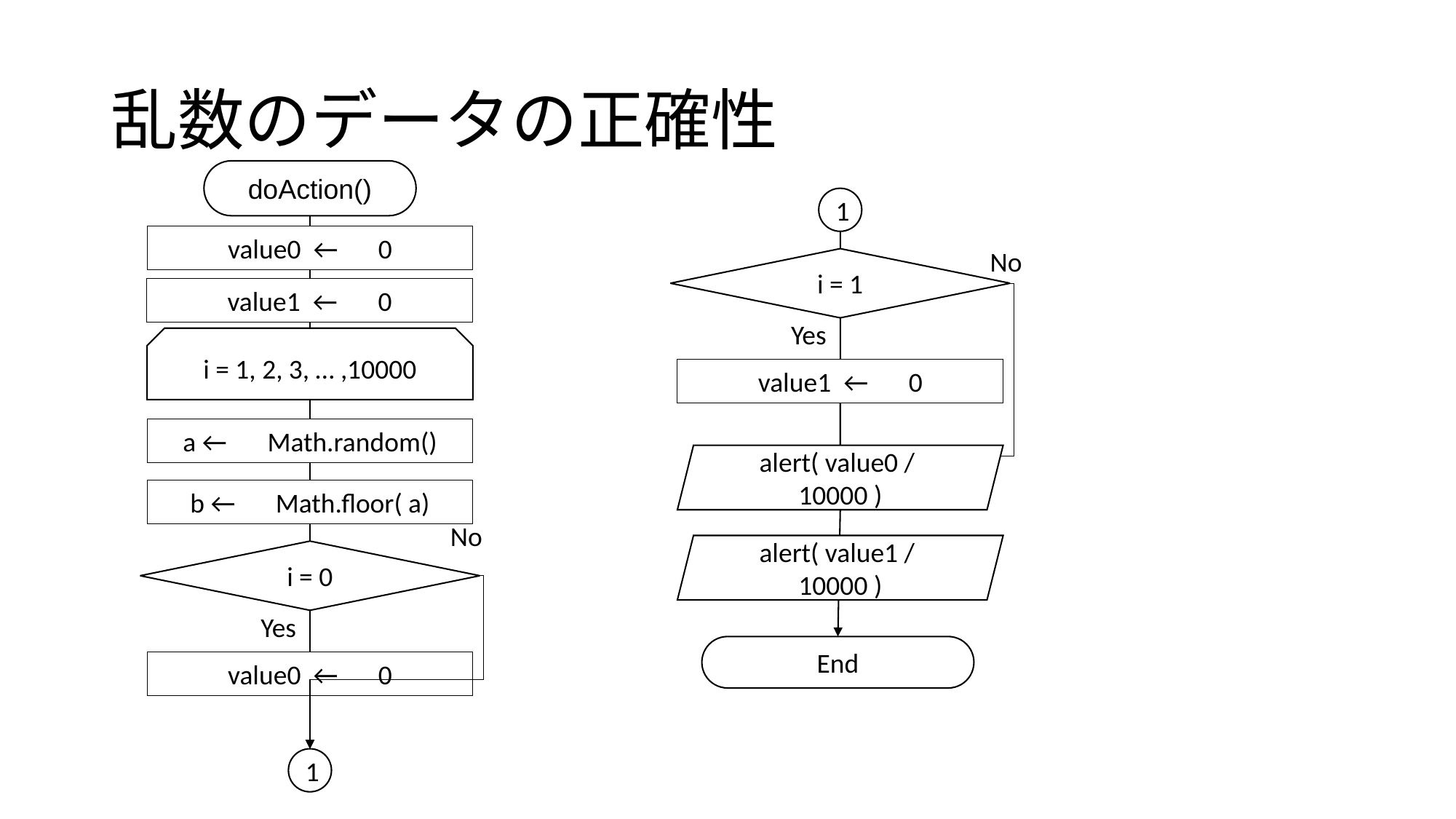

# 乱数のデータの正確性
doAction()
1
value0  ←　0
No
i = 1
value1  ←　0
Yes
i = 1, 2, 3, … ,10000
value1  ←　0
a ←　Math.random()
alert( value0 /  10000 )
b ←　Math.floor( a)
No
alert( value1 /  10000 )
i = 0
Yes
End
value0  ←　0
1